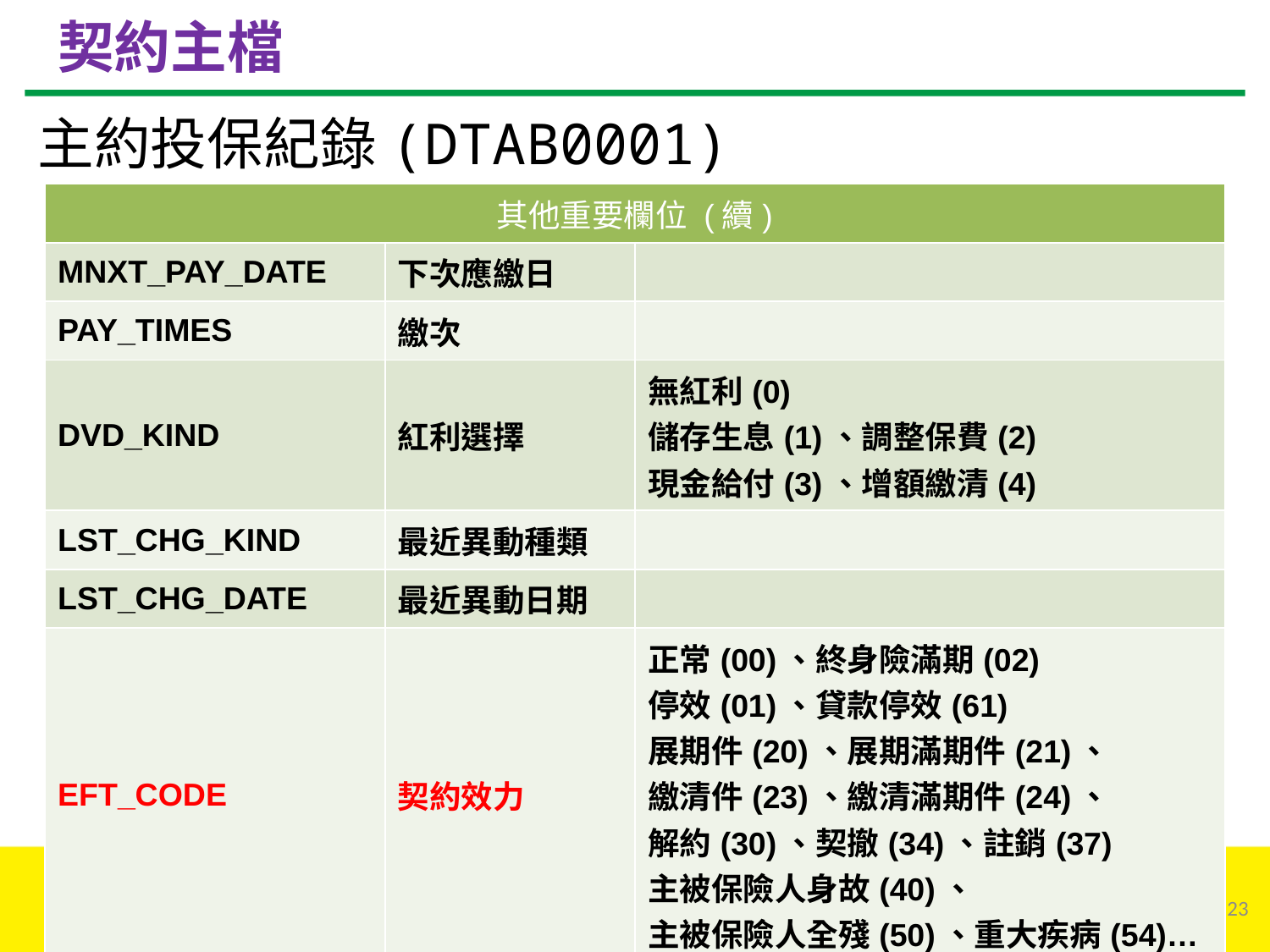

# 契約主檔

主約投保紀錄(DTAB0001)
| 其他重要欄位 (續) |  |  |
| --- | --- | --- |
| MNXT\_PAY\_DATE | 下次應繳日 |  |
| PAY\_TIMES | 繳次 |  |
| DVD\_KIND | 紅利選擇 | 無紅利(0) 儲存生息(1)、調整保費(2) 現金給付(3)、增額繳清(4) |
| LST\_CHG\_KIND | 最近異動種類 |  |
| LST\_CHG\_DATE | 最近異動日期 |  |
| EFT\_CODE | 契約效力 | 正常(00)、終身險滿期(02) 停效(01)、貸款停效(61) 展期件(20)、展期滿期件(21)、 繳清件(23)、繳清滿期件(24)、 解約(30)、契撤(34)、註銷(37) 主被保險人身故(40)、 主被保險人全殘(50)、重大疾病(54)… |
23